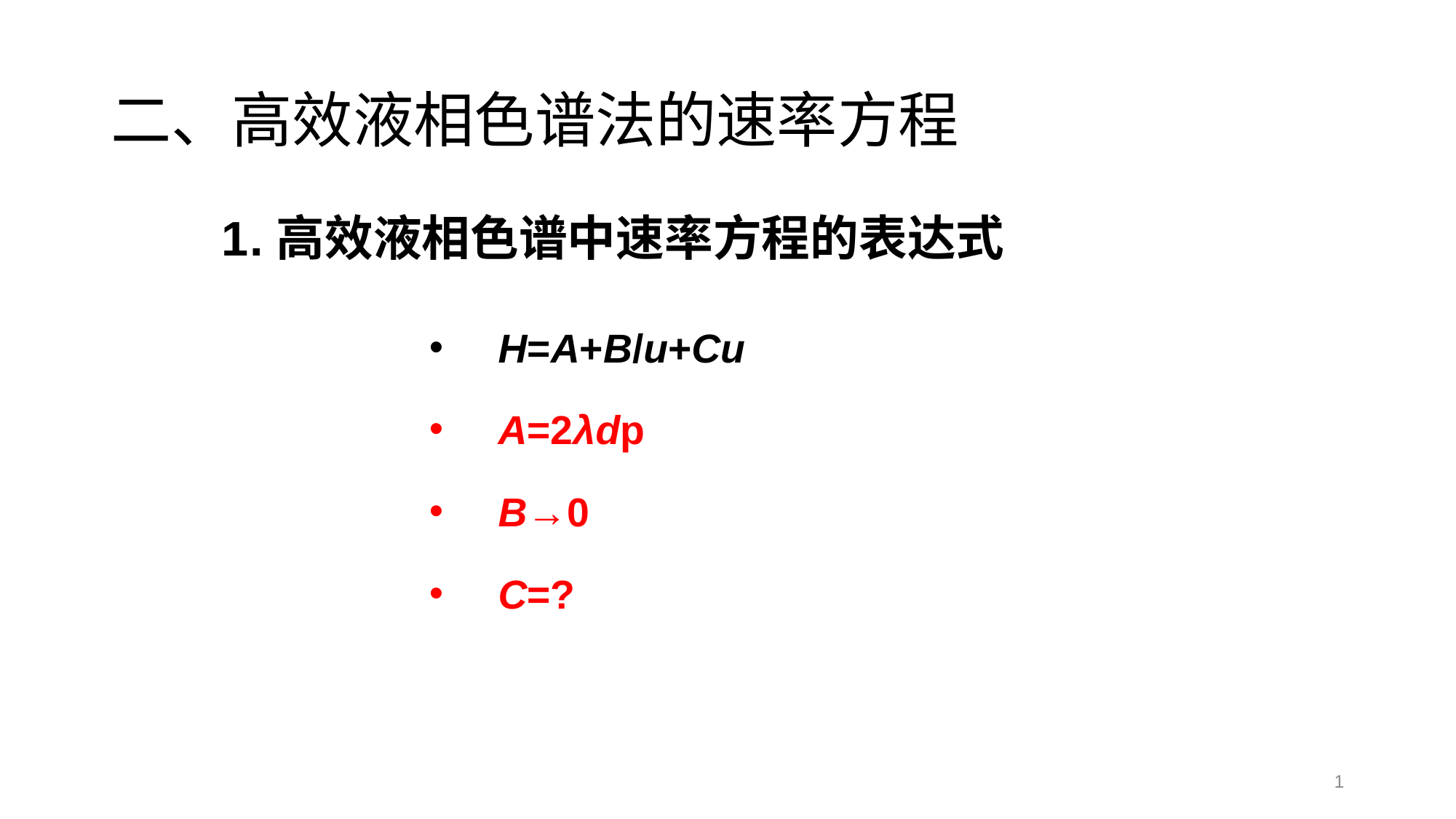

二、高效液相色谱法的速率方程
高效液相色谱中速率方程的表达式
H=A+B/u+Cu
A=2λdp
B→0
C=?
1